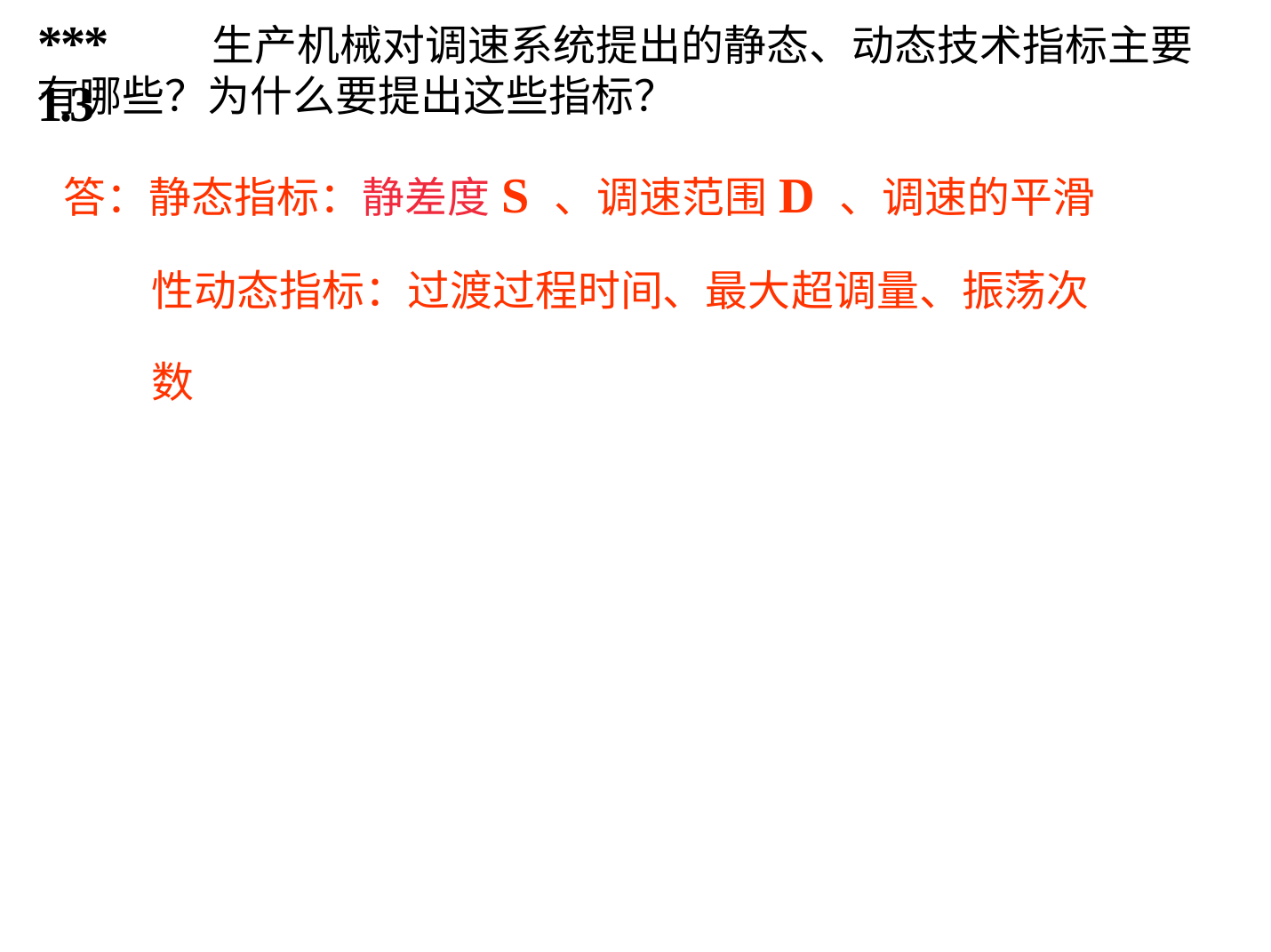

# *** 1.3
生产机械对调速系统提出的静态、动态技术指标主要
有哪些？为什么要提出这些指标？
答：静态指标：静差度S 、调速范围D 、调速的平滑性动态指标：过渡过程时间、最大超调量、振荡次数